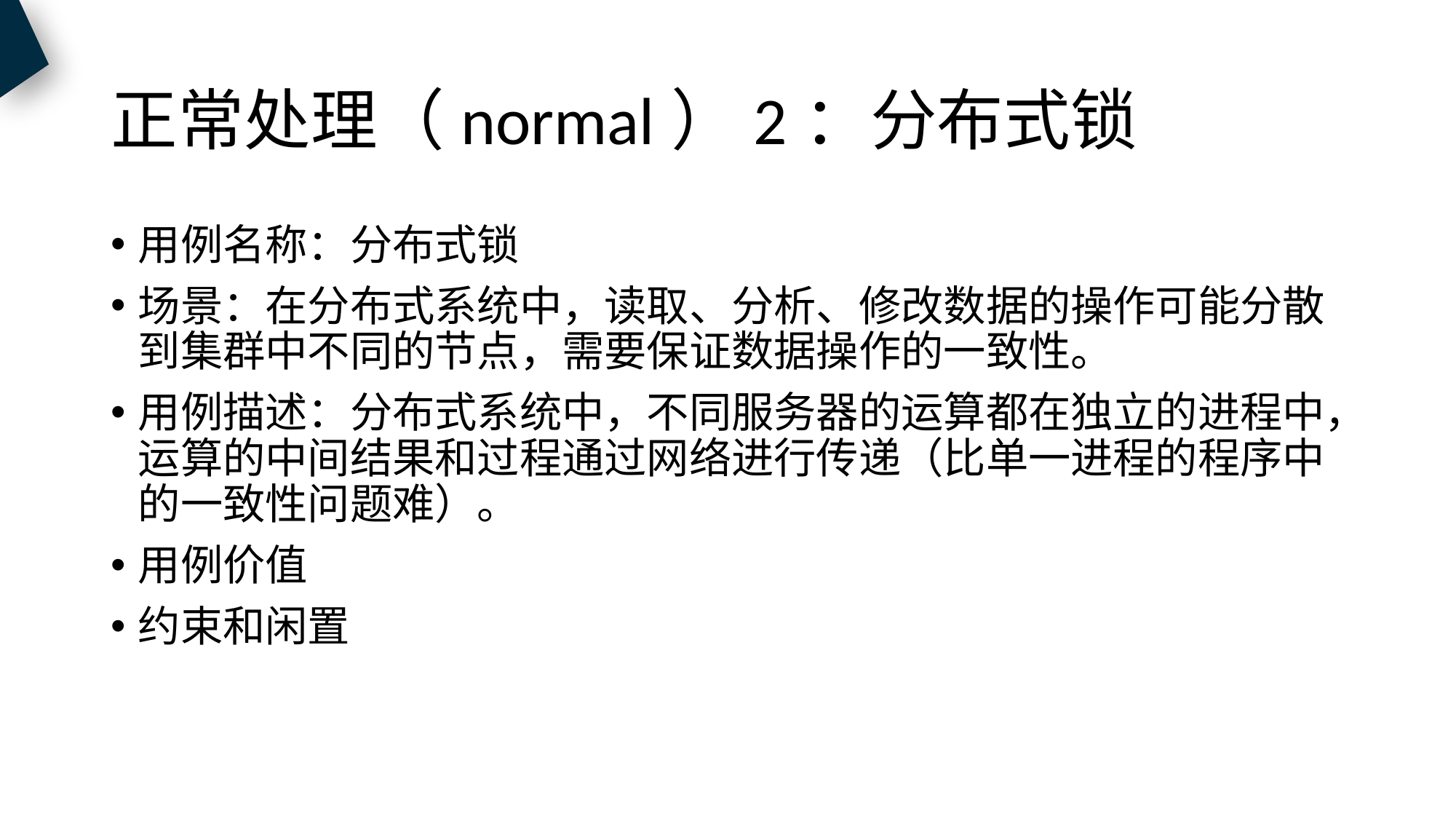

# 正常处理（normal）2：分布式锁
用例名称：分布式锁
场景：在分布式系统中，读取、分析、修改数据的操作可能分散到集群中不同的节点，需要保证数据操作的一致性。
用例描述：分布式系统中，不同服务器的运算都在独立的进程中，运算的中间结果和过程通过网络进行传递（比单一进程的程序中的一致性问题难）。
用例价值
约束和闲置